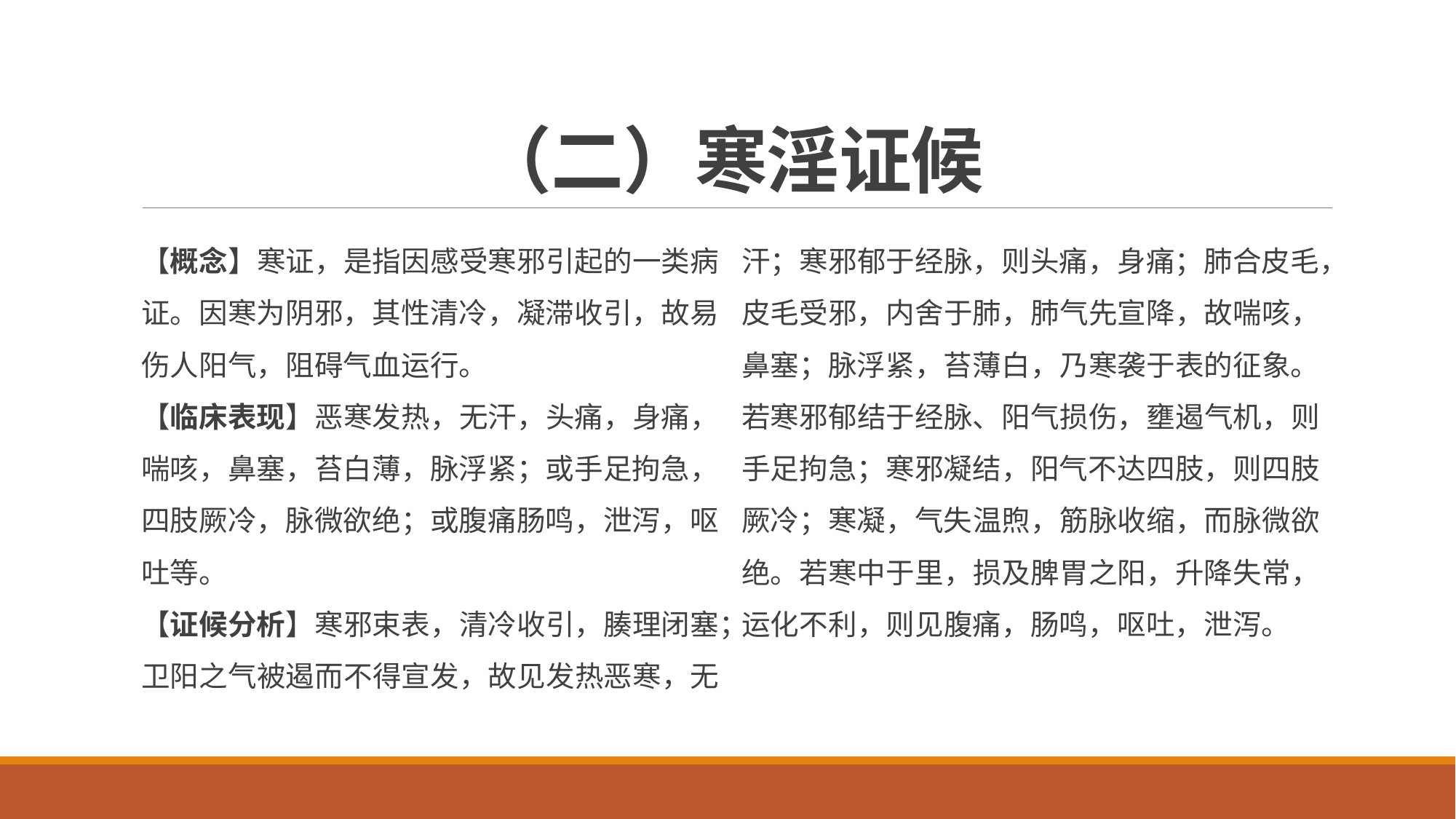

# （二）寒淫证候
【概念】寒证，是指因感受寒邪引起的一类病证。因寒为阴邪，其性清冷，凝滞收引，故易伤人阳气，阻碍气血运行。
【临床表现】恶寒发热，无汗，头痛，身痛，喘咳，鼻塞，苔白薄，脉浮紧；或手足拘急，四肢厥冷，脉微欲绝；或腹痛肠鸣，泄泻，呕吐等。
【证候分析】寒邪束表，清冷收引，腠理闭塞；卫阳之气被遏而不得宣发，故见发热恶寒，无汗；寒邪郁于经脉，则头痛，身痛；肺合皮毛，皮毛受邪，内舍于肺，肺气先宣降，故喘咳，鼻塞；脉浮紧，苔薄白，乃寒袭于表的征象。若寒邪郁结于经脉、阳气损伤，壅遏气机，则手足拘急；寒邪凝结，阳气不达四肢，则四肢厥冷；寒凝，气失温煦，筋脉收缩，而脉微欲绝。若寒中于里，损及脾胃之阳，升降失常，运化不利，则见腹痛，肠鸣，呕吐，泄泻。